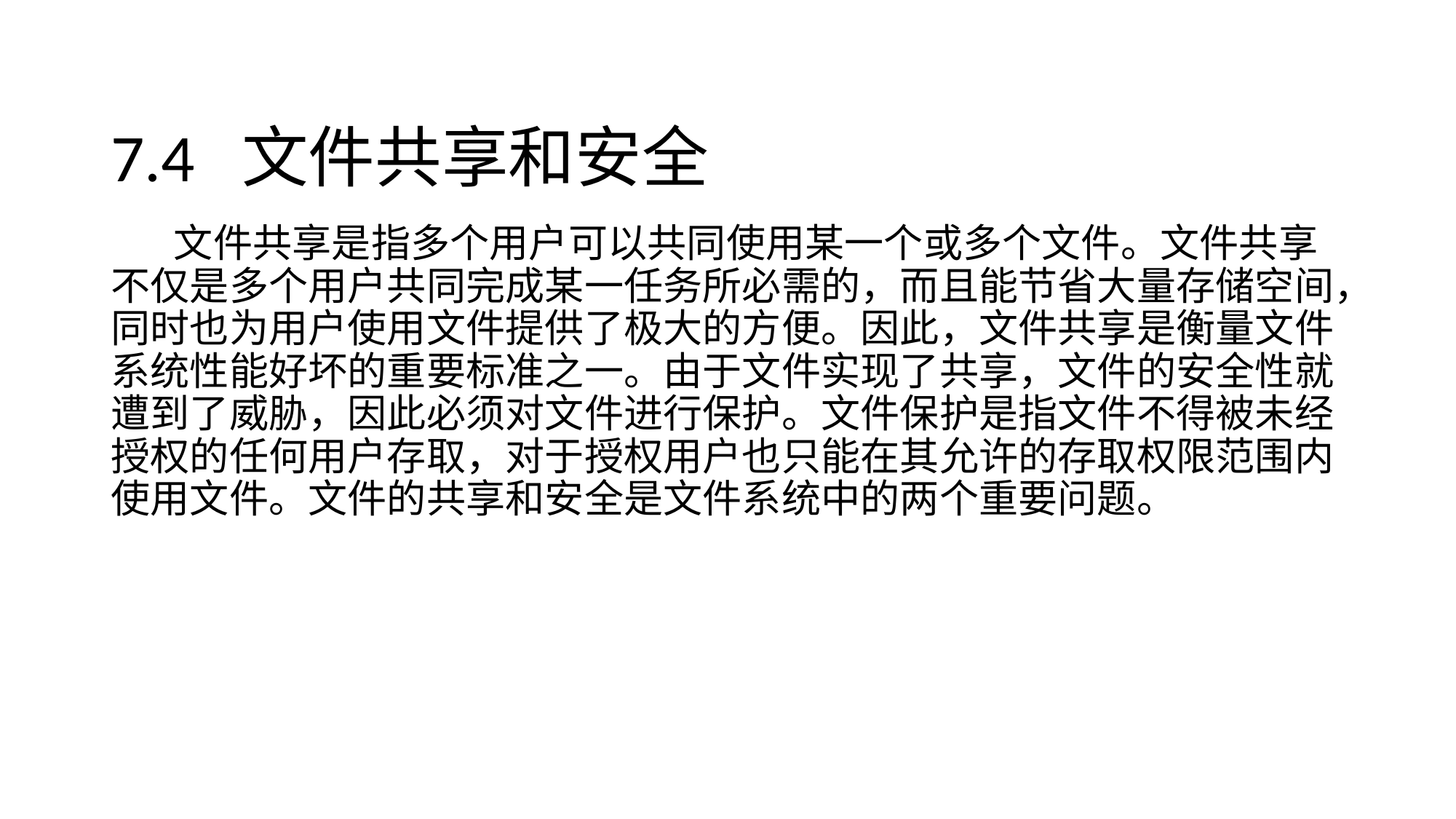

7.4  文件共享和安全
      文件共享是指多个用户可以共同使用某一个或多个文件。文件共享不仅是多个用户共同完成某一任务所必需的，而且能节省大量存储空间，同时也为用户使用文件提供了极大的方便。因此，文件共享是衡量文件系统性能好坏的重要标准之一。由于文件实现了共享，文件的安全性就遭到了威胁，因此必须对文件进行保护。文件保护是指文件不得被未经授权的任何用户存取，对于授权用户也只能在其允许的存取权限范围内使用文件。文件的共享和安全是文件系统中的两个重要问题。
1